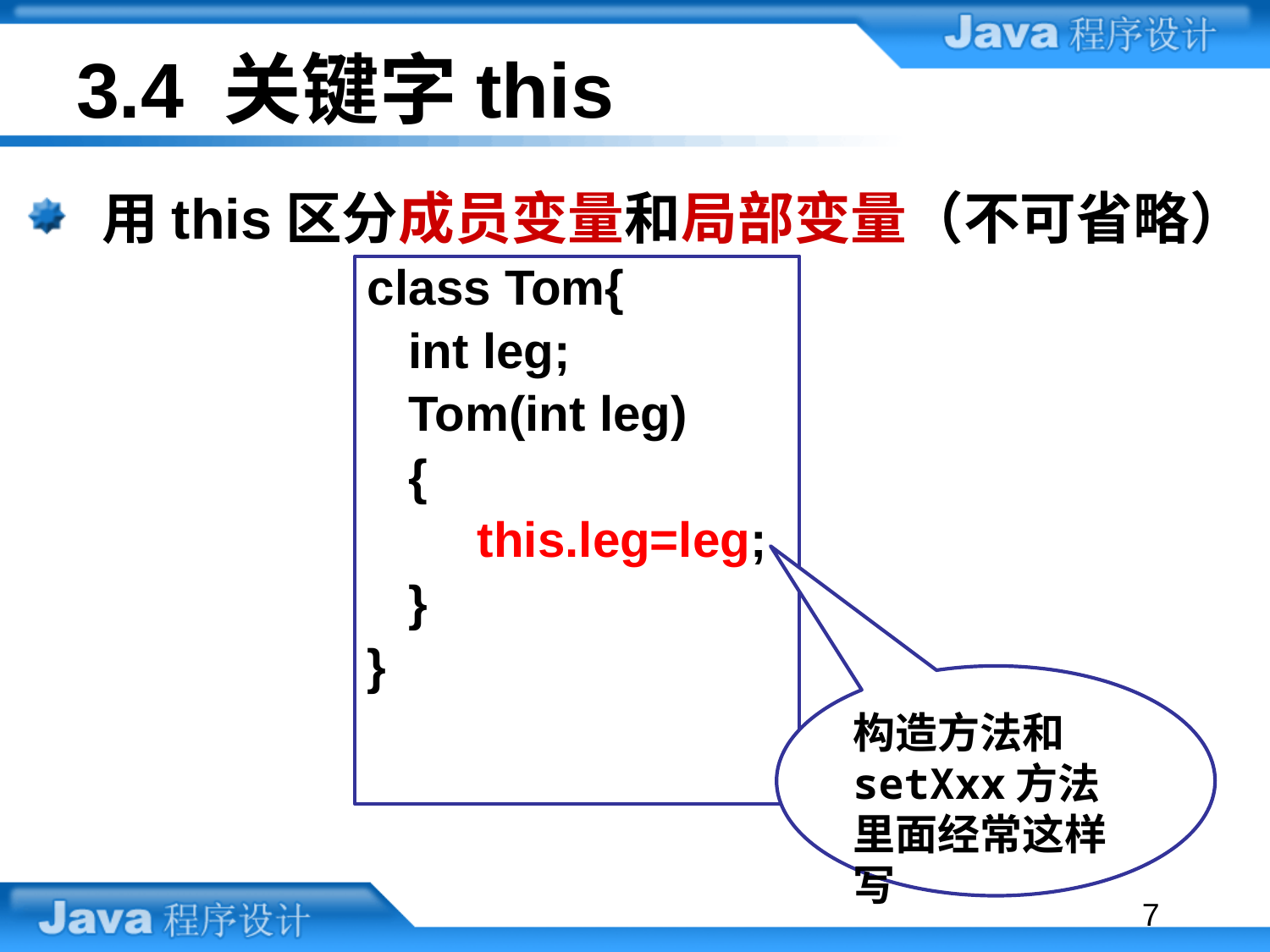

# 3.4 关键字this
 用this区分成员变量和局部变量（不可省略）
class Tom{
   int leg;
   Tom(int leg)
   {
        this.leg=leg;
   }
}
构造方法和setXxx方法里面经常这样写